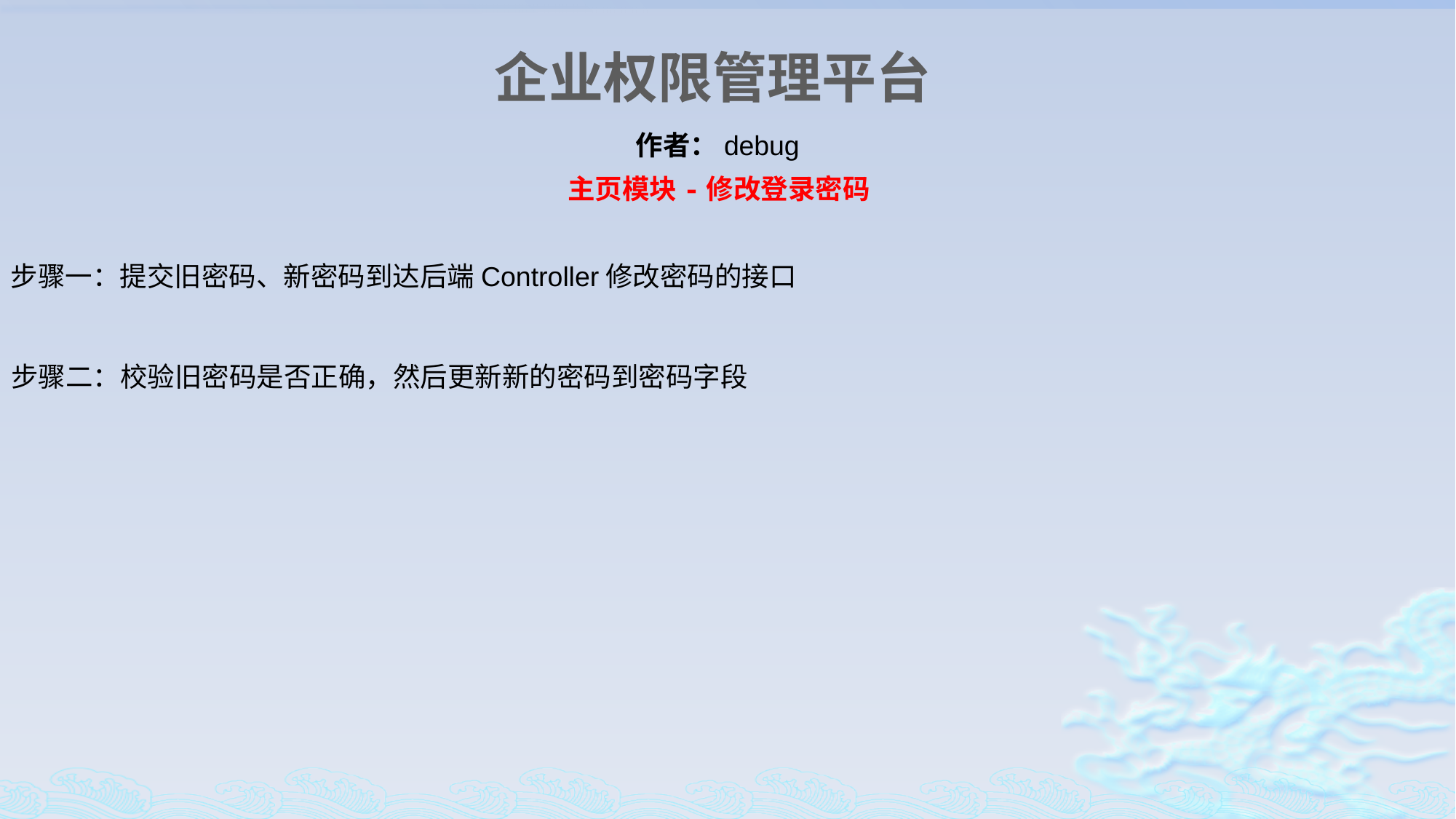

企业权限管理平台
作者：debug
主页模块-修改登录密码
步骤一：提交旧密码、新密码到达后端Controller修改密码的接口
步骤二：校验旧密码是否正确，然后更新新的密码到密码字段